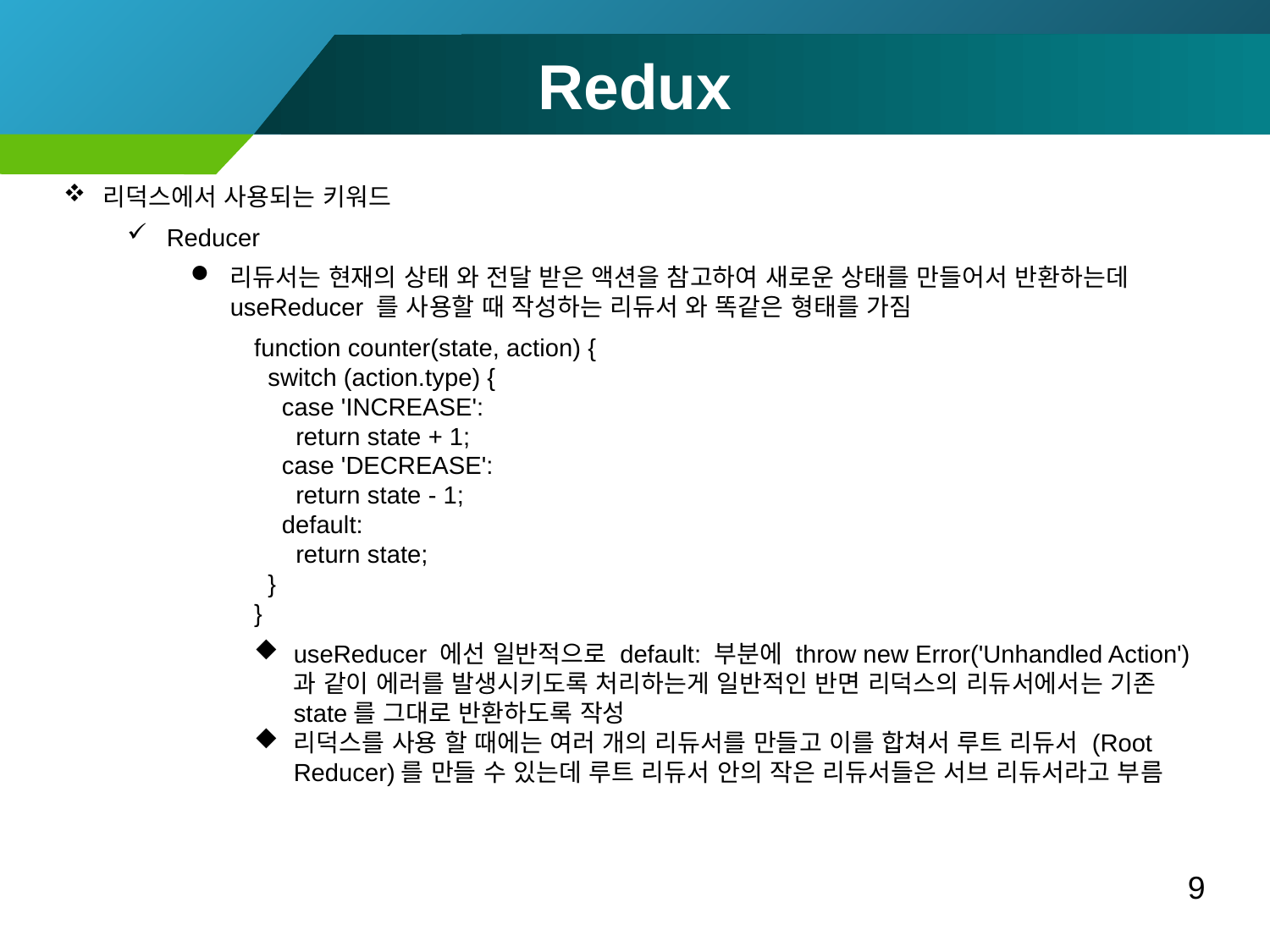

Redux
리덕스에서 사용되는 키워드
Reducer
리듀서는 현재의 상태 와 전달 받은 액션을 참고하여 새로운 상태를 만들어서 반환하는데 useReducer 를 사용할 때 작성하는 리듀서 와 똑같은 형태를 가짐
function counter(state, action) {
  switch (action.type) {
    case 'INCREASE':
      return state + 1;
    case 'DECREASE':
      return state - 1;
    default:
      return state;
  }
}
useReducer 에선 일반적으로 default: 부분에 throw new Error('Unhandled Action')과 같이 에러를 발생시키도록 처리하는게 일반적인 반면 리덕스의 리듀서에서는 기존 state를 그대로 반환하도록 작성
리덕스를 사용 할 때에는 여러 개의 리듀서를 만들고 이를 합쳐서 루트 리듀서 (Root Reducer)를 만들 수 있는데 루트 리듀서 안의 작은 리듀서들은 서브 리듀서라고 부름

9